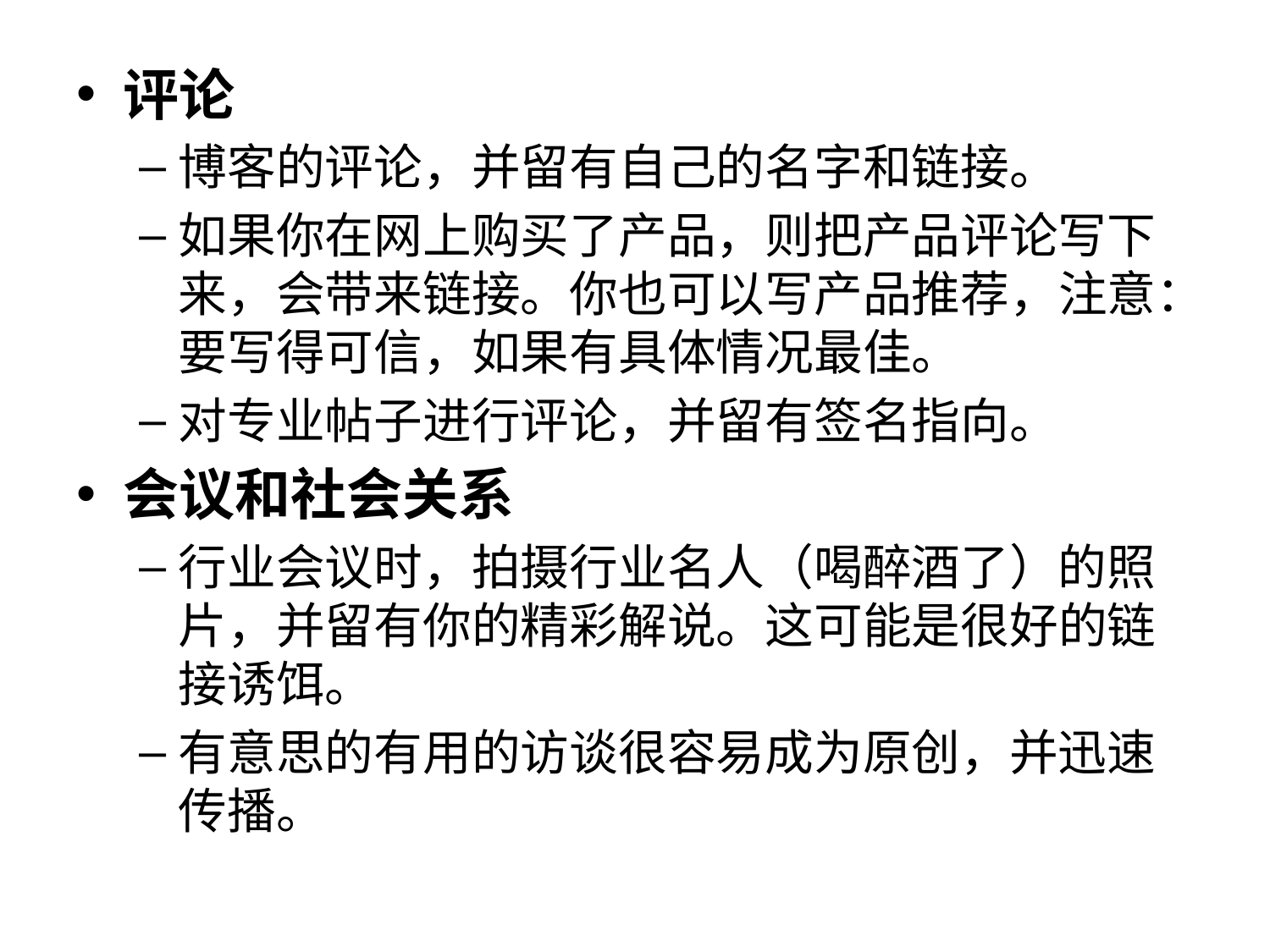

#
评论
博客的评论，并留有自己的名字和链接。
如果你在网上购买了产品，则把产品评论写下来，会带来链接。你也可以写产品推荐，注意：要写得可信，如果有具体情况最佳。
对专业帖子进行评论，并留有签名指向。
会议和社会关系
行业会议时，拍摄行业名人（喝醉酒了）的照片，并留有你的精彩解说。这可能是很好的链接诱饵。
有意思的有用的访谈很容易成为原创，并迅速传播。